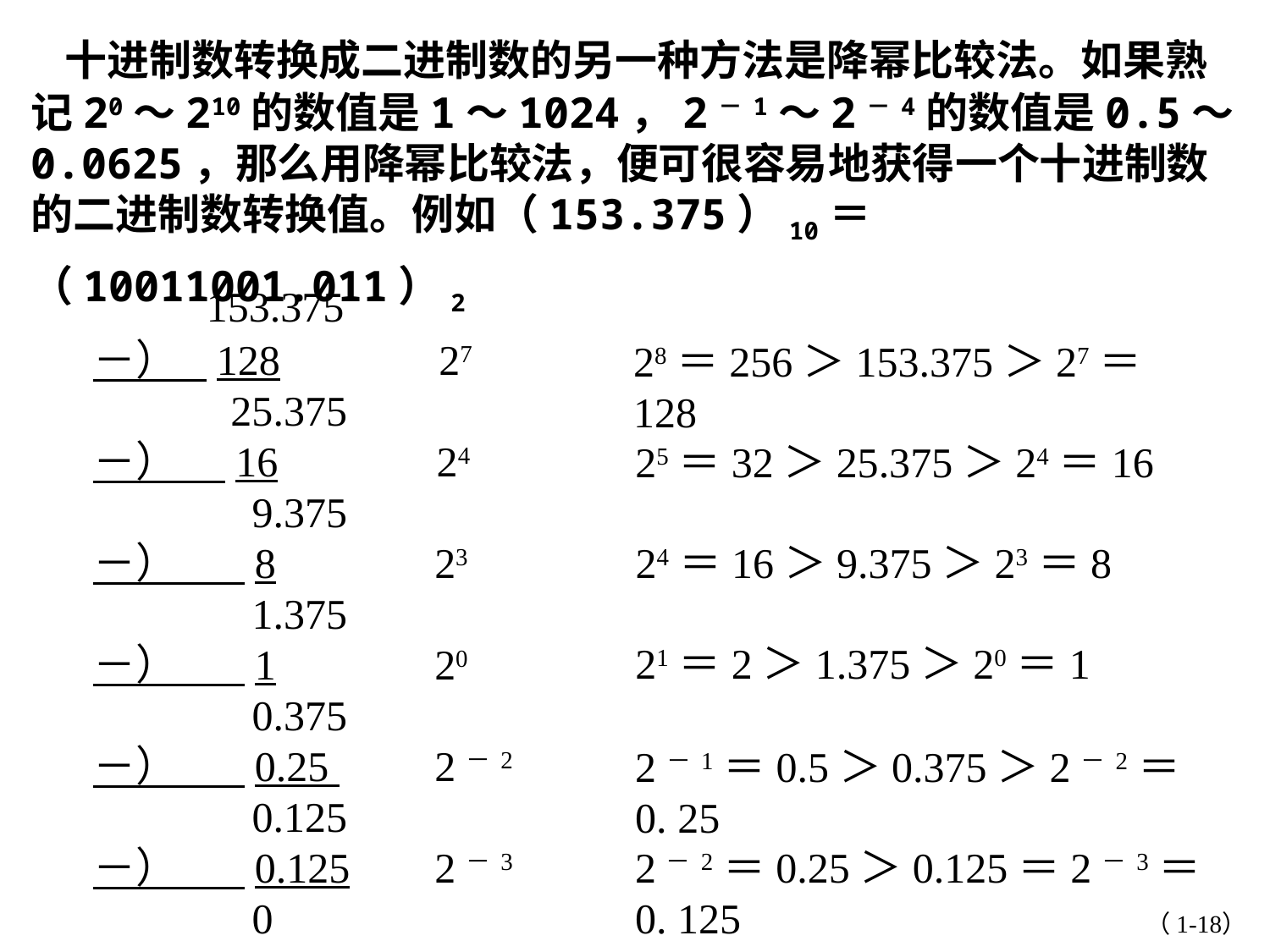

十进制数转换成二进制数的另一种方法是降幂比较法。如果熟记20～210的数值是1～1024，2－1～2－4的数值是0.5～0.0625，那么用降幂比较法，便可很容易地获得一个十进制数的二进制数转换值。例如（153.375）10＝（10011001.011）2
        153.375
－）   128               27
             25.375
－）     16               24
               9.375
－）       8               23
               1.375
－）       1               20
               0.375
－）       0.25          2－2
               0.125
－）       0.125        2－3
               0
28＝256＞153.375＞27＝128
25＝32＞25.375＞24＝16
24＝16＞9.375＞23＝8
21＝2＞1.375＞20＝1
2－1＝0.5＞0.375＞2－2＝0. 25
2－2＝0.25＞0.125＝2－3＝0. 125
（1-18）